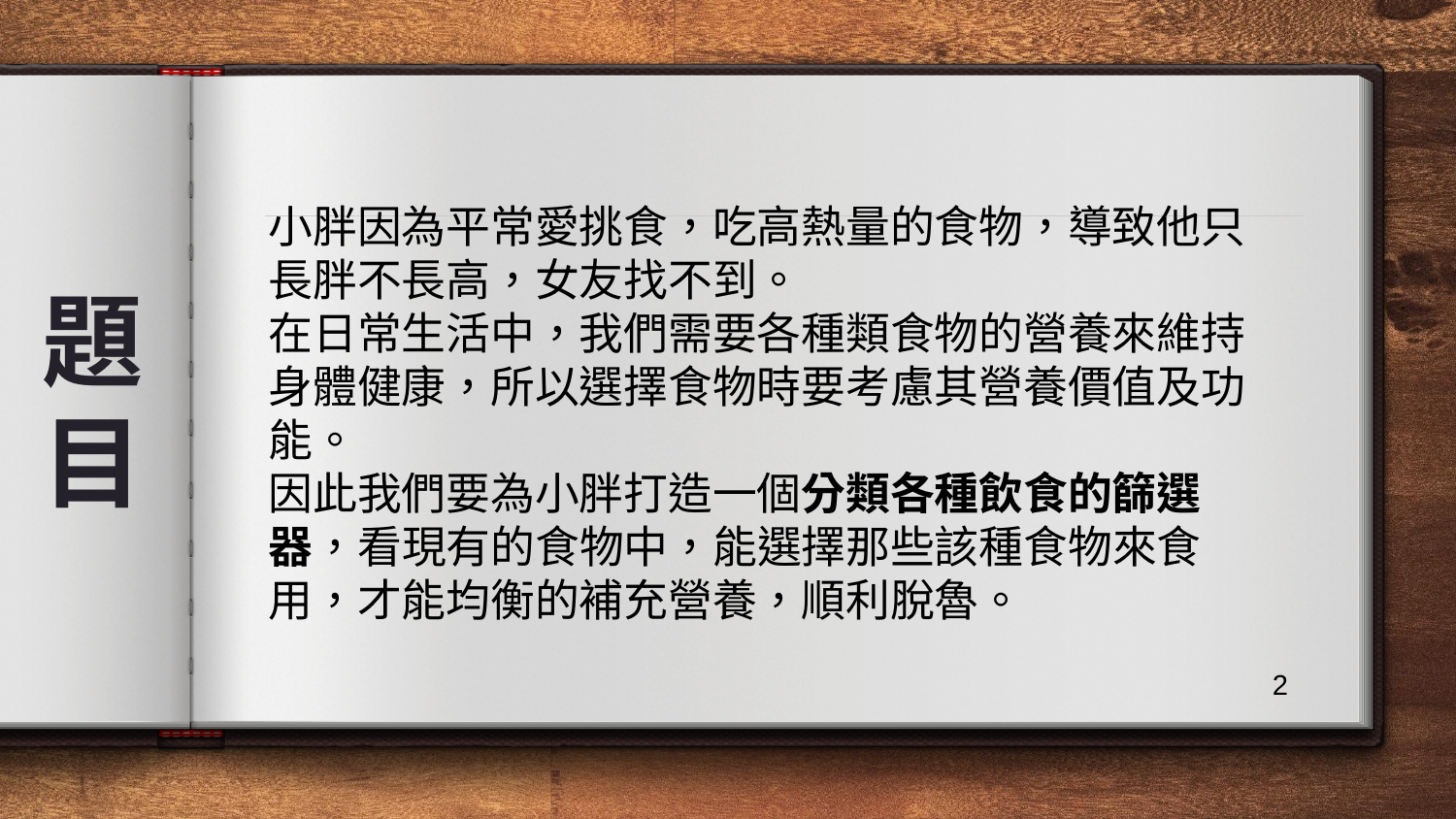

小胖因為平常愛挑食，吃高熱量的食物，導致他只長胖不長高，女友找不到。
在日常生活中，我們需要各種類食物的營養來維持身體健康，所以選擇食物時要考慮其營養價值及功能。
因此我們要為小胖打造一個分類各種飲食的篩選器，看現有的食物中，能選擇那些該種食物來食用，才能均衡的補充營養，順利脫魯。
# 題 目
2